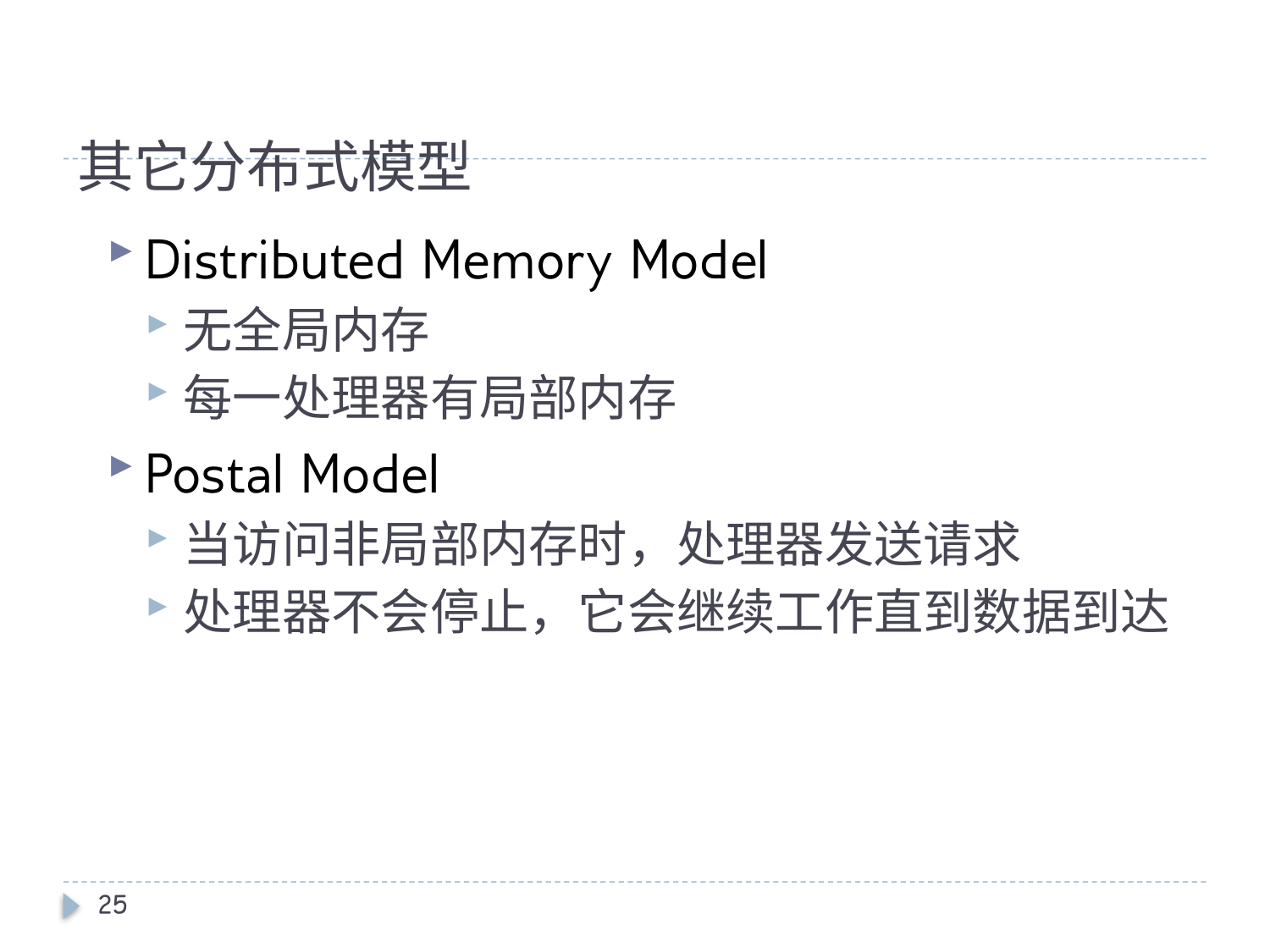

# 其它分布式模型
Distributed Memory Model
无全局内存
每一处理器有局部内存
Postal Model
当访问非局部内存时，处理器发送请求
处理器不会停止，它会继续工作直到数据到达
25